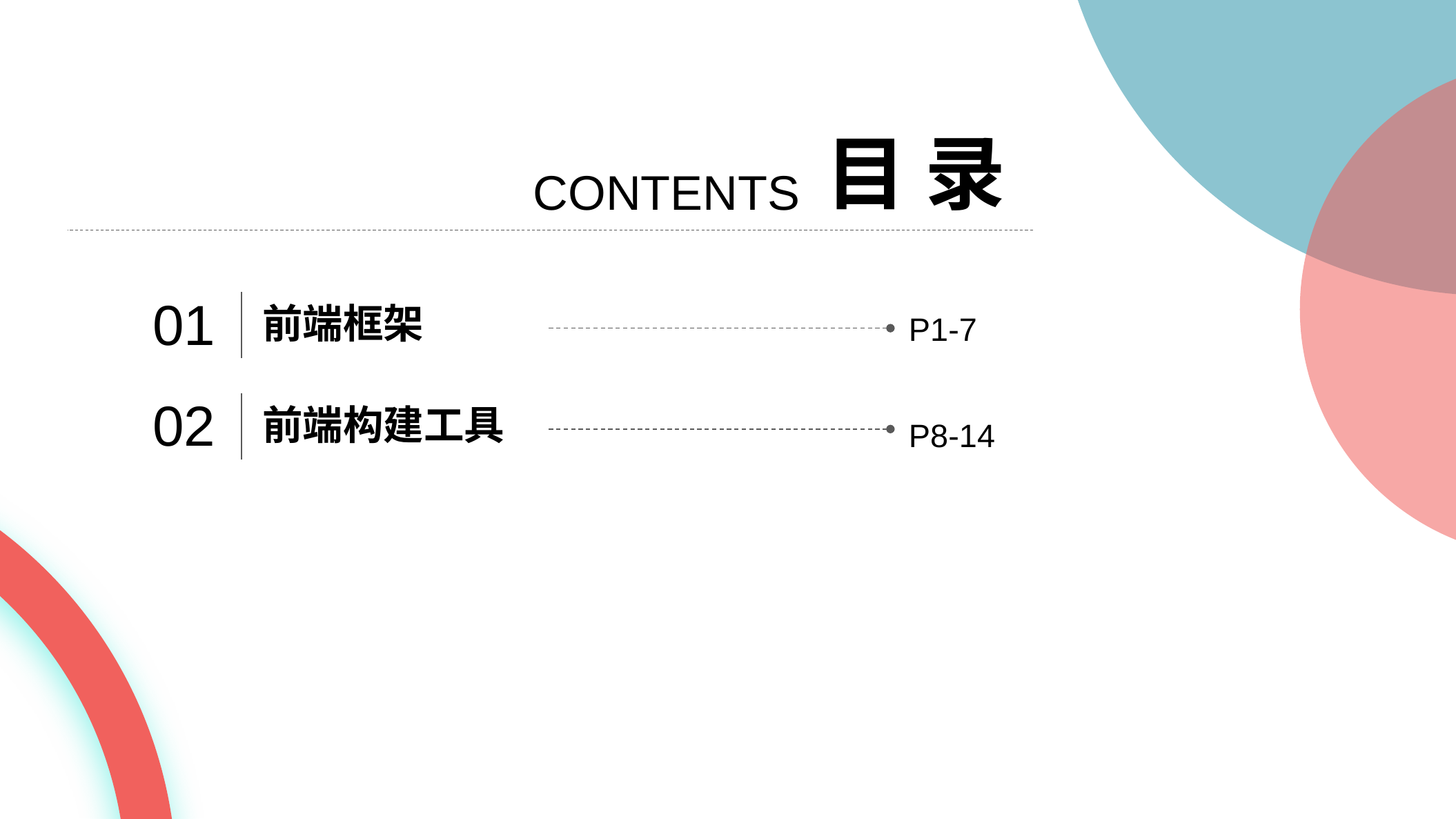

目 录
CONTENTS

01
前端框架
P1-7
02
前端构建工具
P8-14